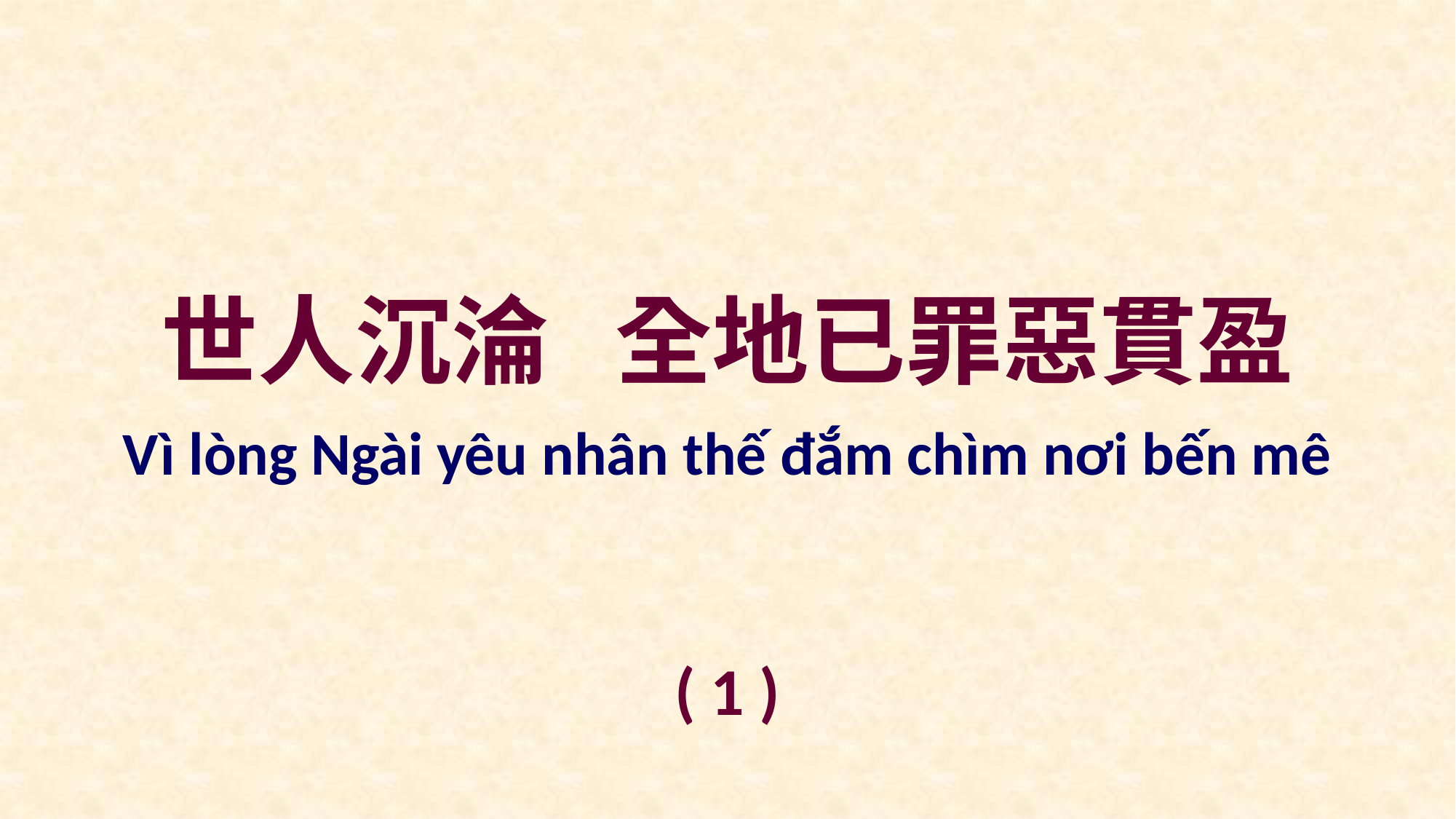

世人沉淪   全地已罪惡貫盈
Vì lòng Ngài yêu nhân thế đắm chìm nơi bến mê
( 1 )